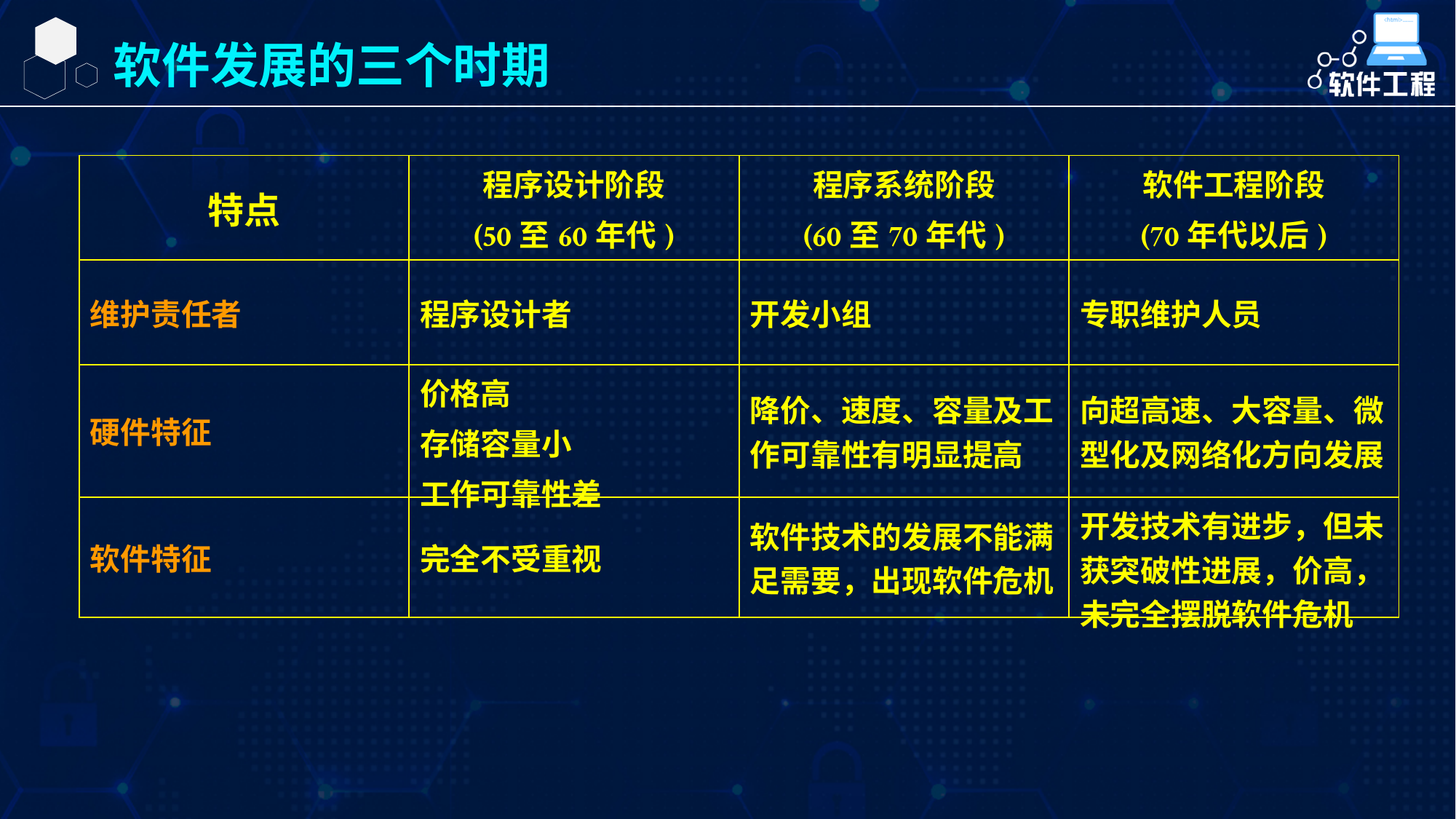

软件发展的三个时期

| 特点 | 程序设计阶段 (50至60年代) | 程序系统阶段 (60至70年代) | 软件工程阶段 (70年代以后) |
| --- | --- | --- | --- |
| 维护责任者 | 程序设计者 | 开发小组 | 专职维护人员 |
| 硬件特征 | 价格高 存储容量小 工作可靠性差 | 降价、速度、容量及工作可靠性有明显提高 | 向超高速、大容量、微型化及网络化方向发展 |
| 软件特征 | 完全不受重视 | 软件技术的发展不能满足需要，出现软件危机 | 开发技术有进步，但未获突破性进展，价高，未完全摆脱软件危机 |